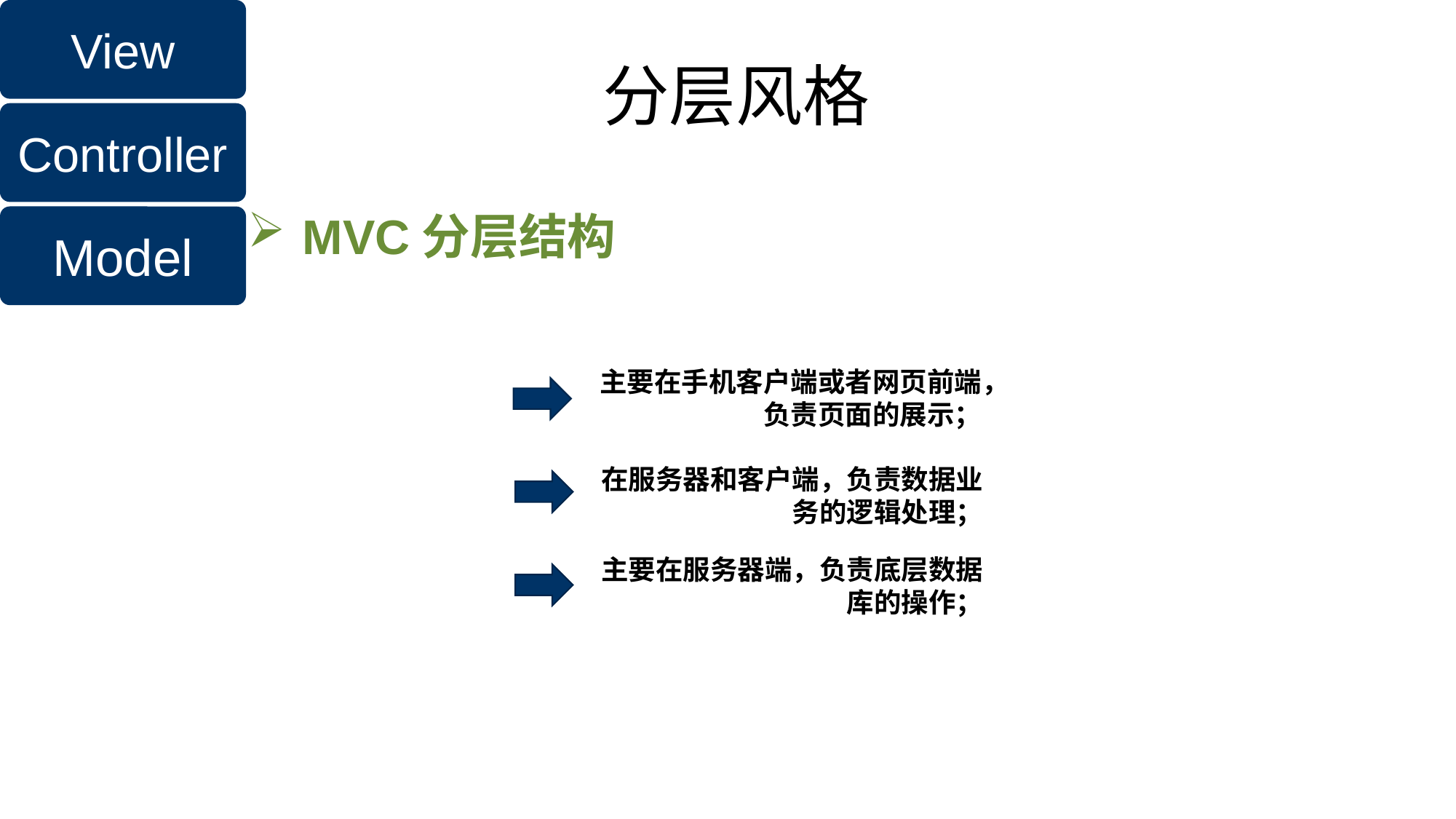

分层风格
MVC分层结构
Model
Controller
View
主要在手机客户端或者网页前端，负责页面的展示；

在服务器和客户端，负责数据业务的逻辑处理；

主要在服务器端，负责底层数据库的操作；